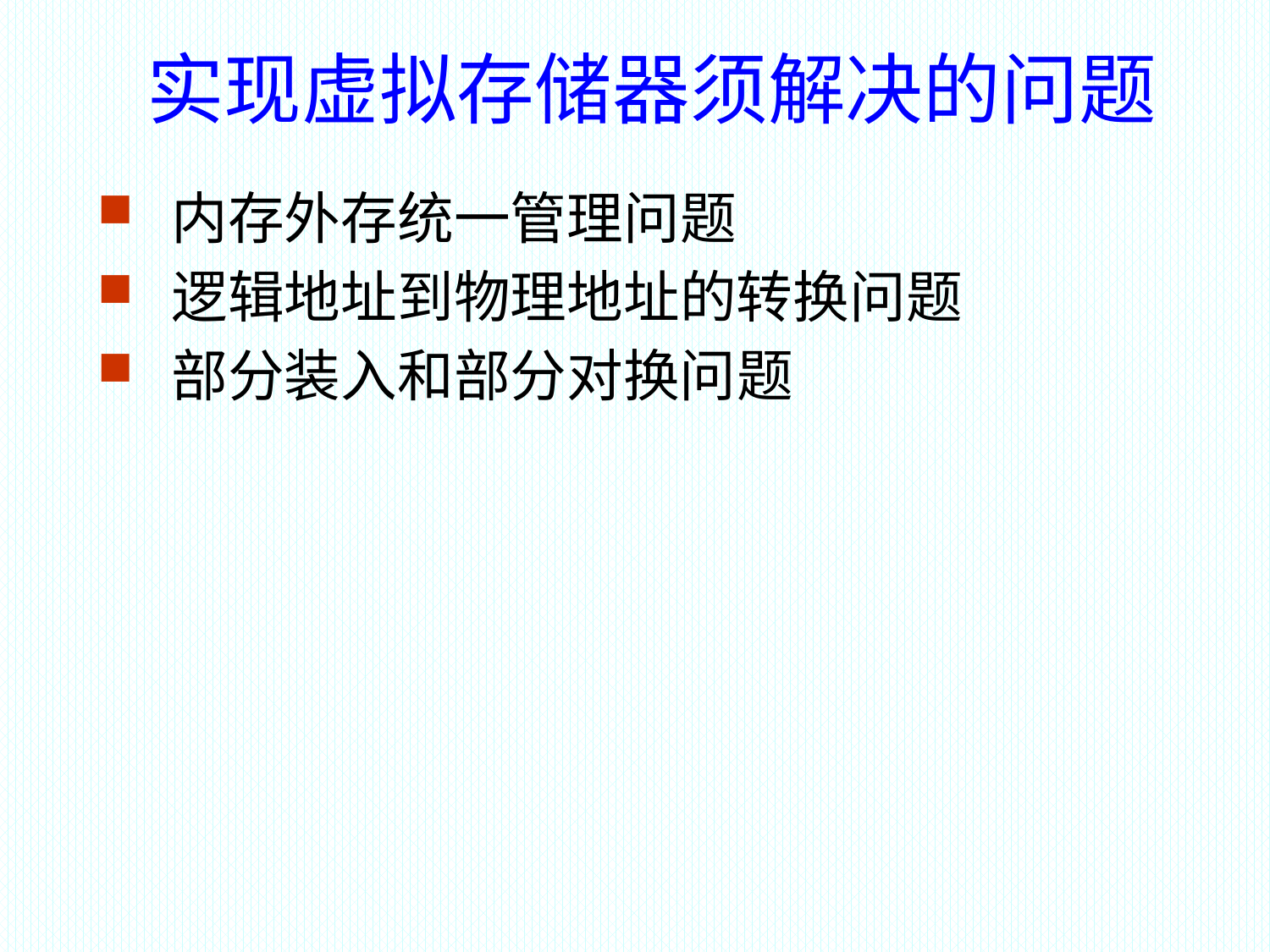

实现虚拟存储器须解决的问题
 内存外存统一管理问题
 逻辑地址到物理地址的转换问题
 部分装入和部分对换问题